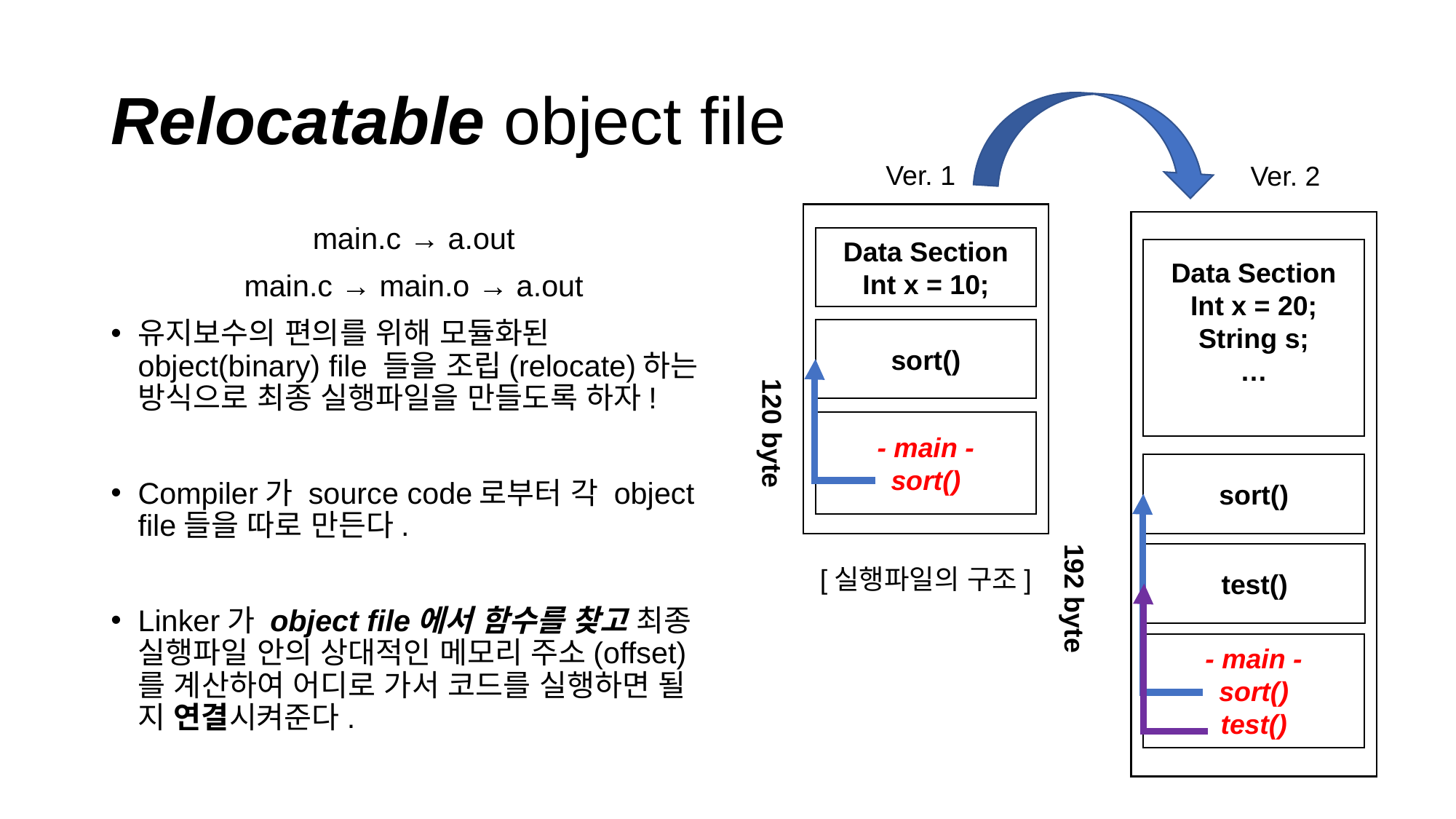

# Relocatable object file
Ver. 1
Ver. 2

main.c → a.out
main.c → main.o → a.out
유지보수의 편의를 위해 모듈화된 object(binary) file 들을 조립(relocate)하는 방식으로 최종 실행파일을 만들도록 하자!

Compiler가 source code로부터 각 object file들을 따로 만든다.

Linker가 object file에서 함수를 찾고 최종 실행파일 안의 상대적인 메모리 주소(offset)를 계산하여 어디로 가서 코드를 실행하면 될 지 연결시켜준다.
Data Section
Int x = 10;
Data Section
Int x = 20;
String s;
…

sort()
120 byte
- main -
sort()
sort()
192 byte
test()
[실행파일의 구조]
- main -
sort()
test()